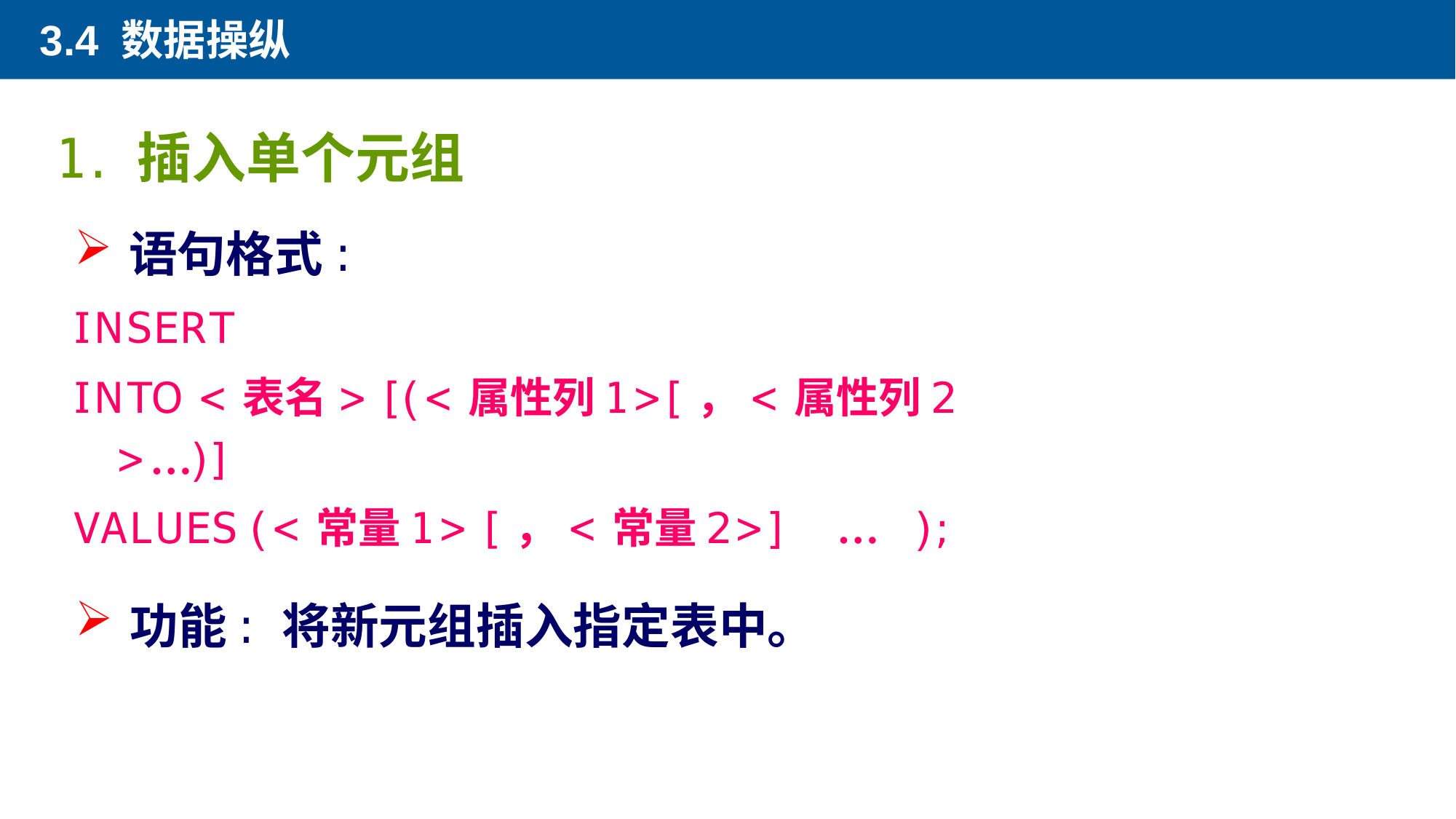

3.4 数据操纵
1. 插入单个元组
语句格式:
INSERT
INTO <表名> [(<属性列1>[，<属性列2 >…)]
VALUES (<常量1> [，<常量2>]    …   );
功能: 将新元组插入指定表中。